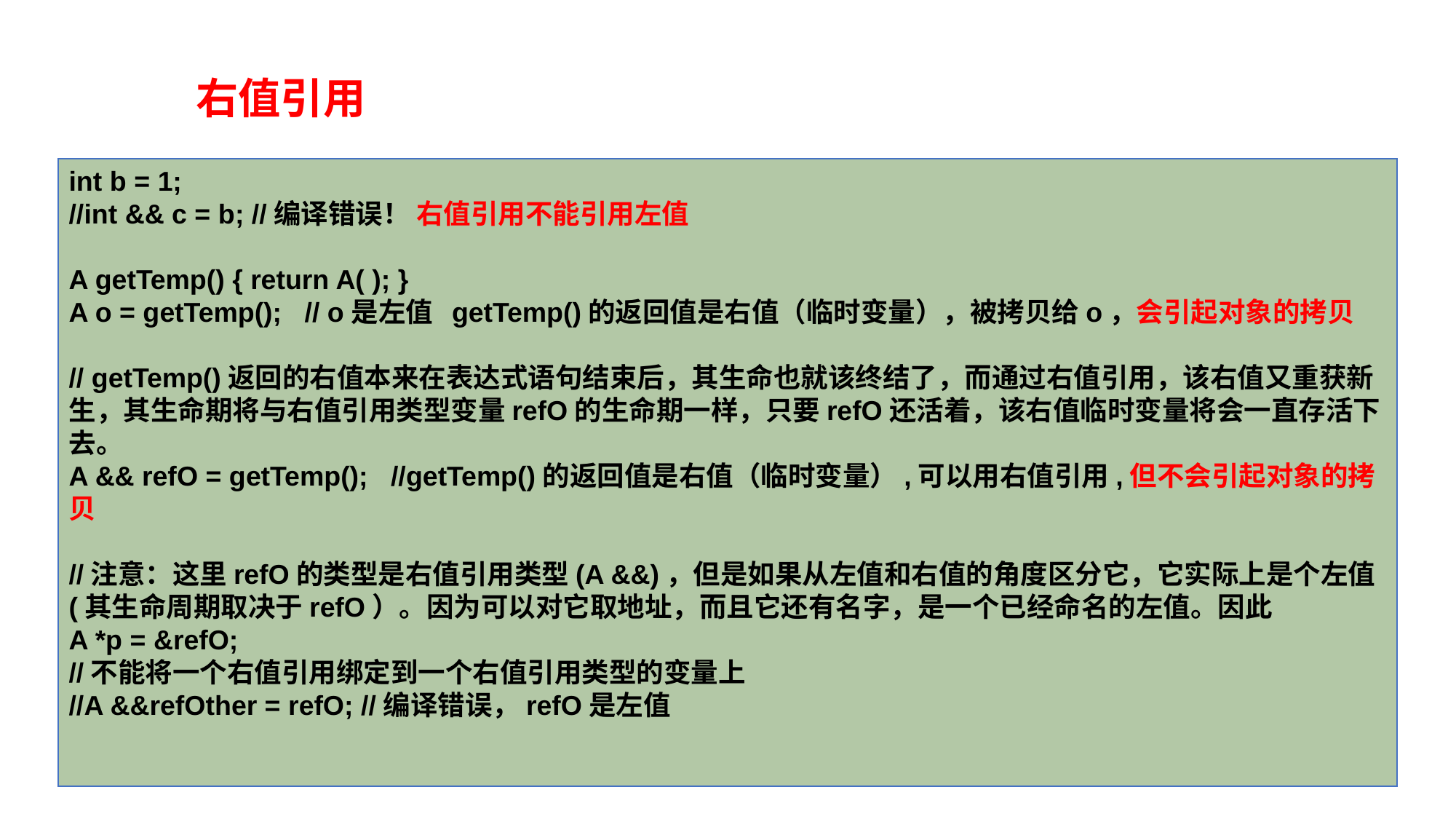

右值引用
int b = 1;
//int && c = b; //编译错误！ 右值引用不能引用左值

A getTemp() { return A( ); }
A o = getTemp();   // o是左值  getTemp()的返回值是右值（临时变量），被拷贝给o，会引起对象的拷贝

// getTemp()返回的右值本来在表达式语句结束后，其生命也就该终结了，而通过右值引用，该右值又重获新生，其生命期将与右值引用类型变量refO的生命期一样，只要refO还活着，该右值临时变量将会一直存活下去。
A && refO = getTemp();   //getTemp()的返回值是右值（临时变量）,可以用右值引用,但不会引起对象的拷贝

//注意：这里refO的类型是右值引用类型(A &&)，但是如果从左值和右值的角度区分它，它实际上是个左值(其生命周期取决于refO）。因为可以对它取地址，而且它还有名字，是一个已经命名的左值。因此
A *p = &refO;
//不能将一个右值引用绑定到一个右值引用类型的变量上
//A &&refOther = refO; //编译错误，refO是左值